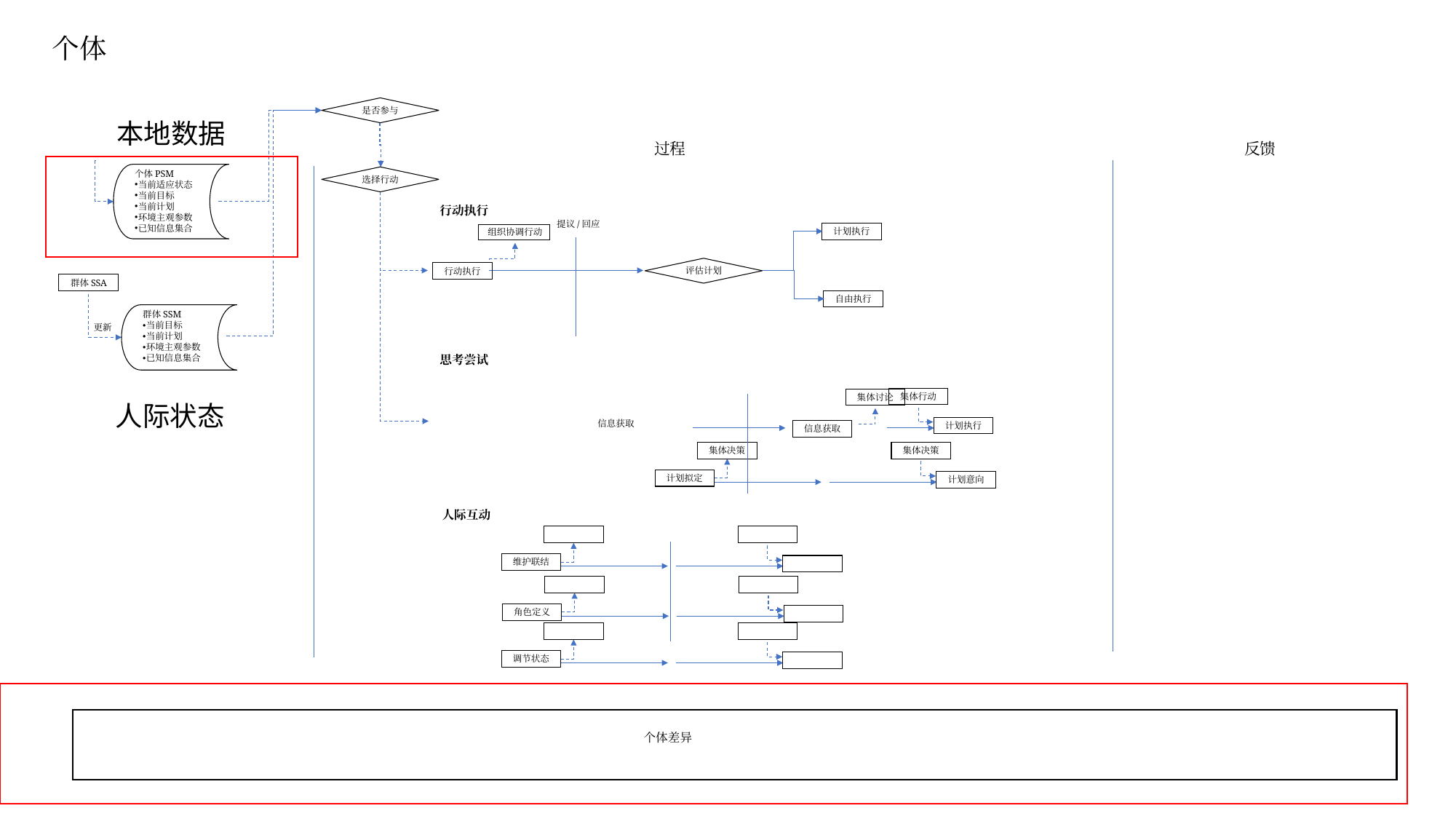

个体
是否参与
本地数据
反馈
过程

个体PSM
当前适应状态
当前目标
当前计划
环境主观参数
已知信息集合

选择行动
行动执行
提议/回应
计划执行

组织协调行动

评估计划
行动执行

群体SSA

自由执行

群体SSM
当前目标
当前计划
环境主观参数
已知信息集合

更新
思考尝试
集体行动

集体讨论

人际状态
信息获取
计划执行

信息获取

集体决策

集体决策

计划拟定

计划意向

人际互动

维护联结

角色定义

调节状态

个体差异